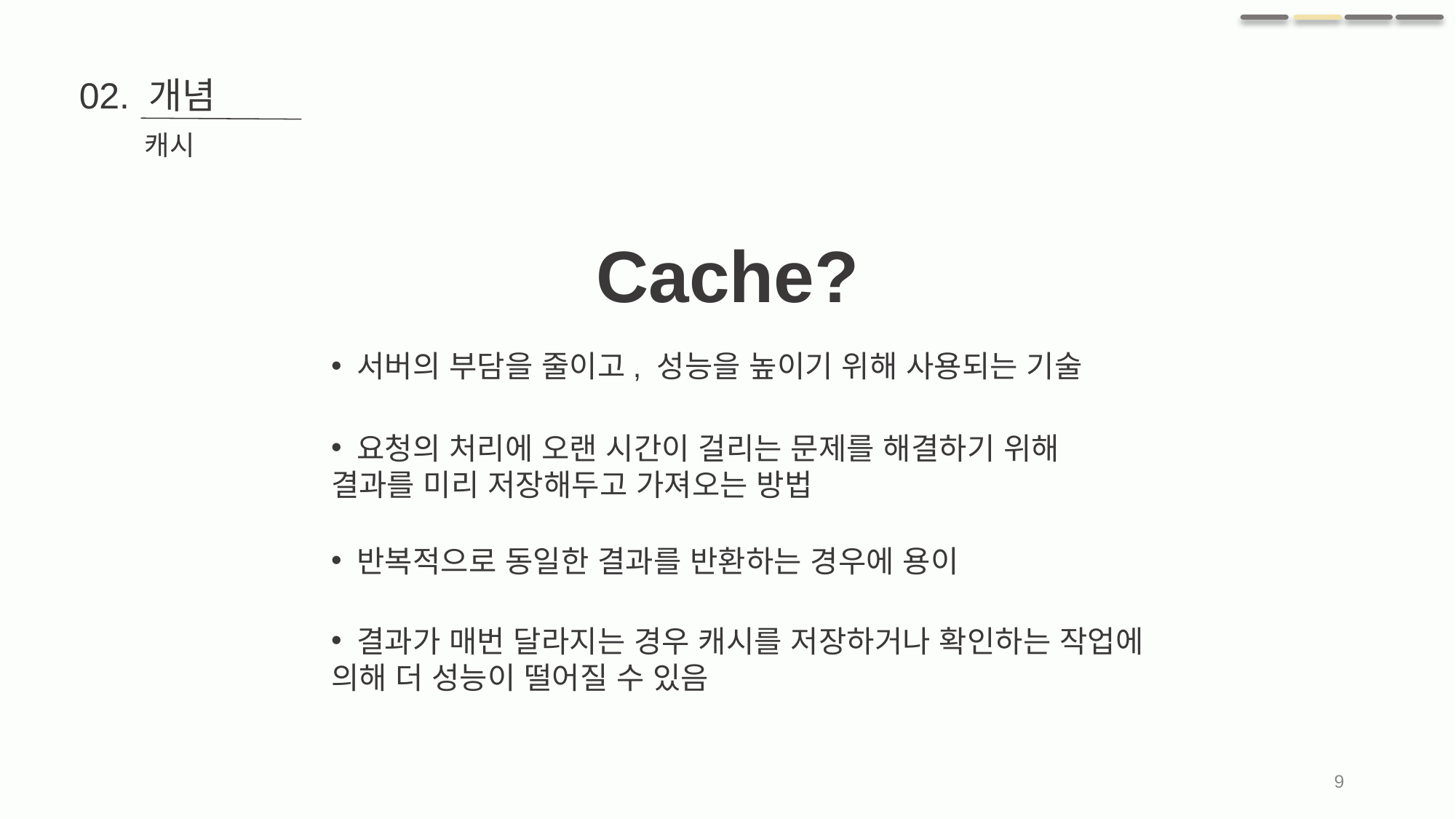

02. 개념
캐시
Cache?

서버의 부담을 줄이고, 성능을 높이기 위해 사용되는 기술

요청의 처리에 오랜 시간이 걸리는 문제를 해결하기 위해
결과를 미리 저장해두고 가져오는 방법

반복적으로 동일한 결과를 반환하는 경우에 용이

결과가 매번 달라지는 경우 캐시를 저장하거나 확인하는 작업에
의해 더 성능이 떨어질 수 있음
9